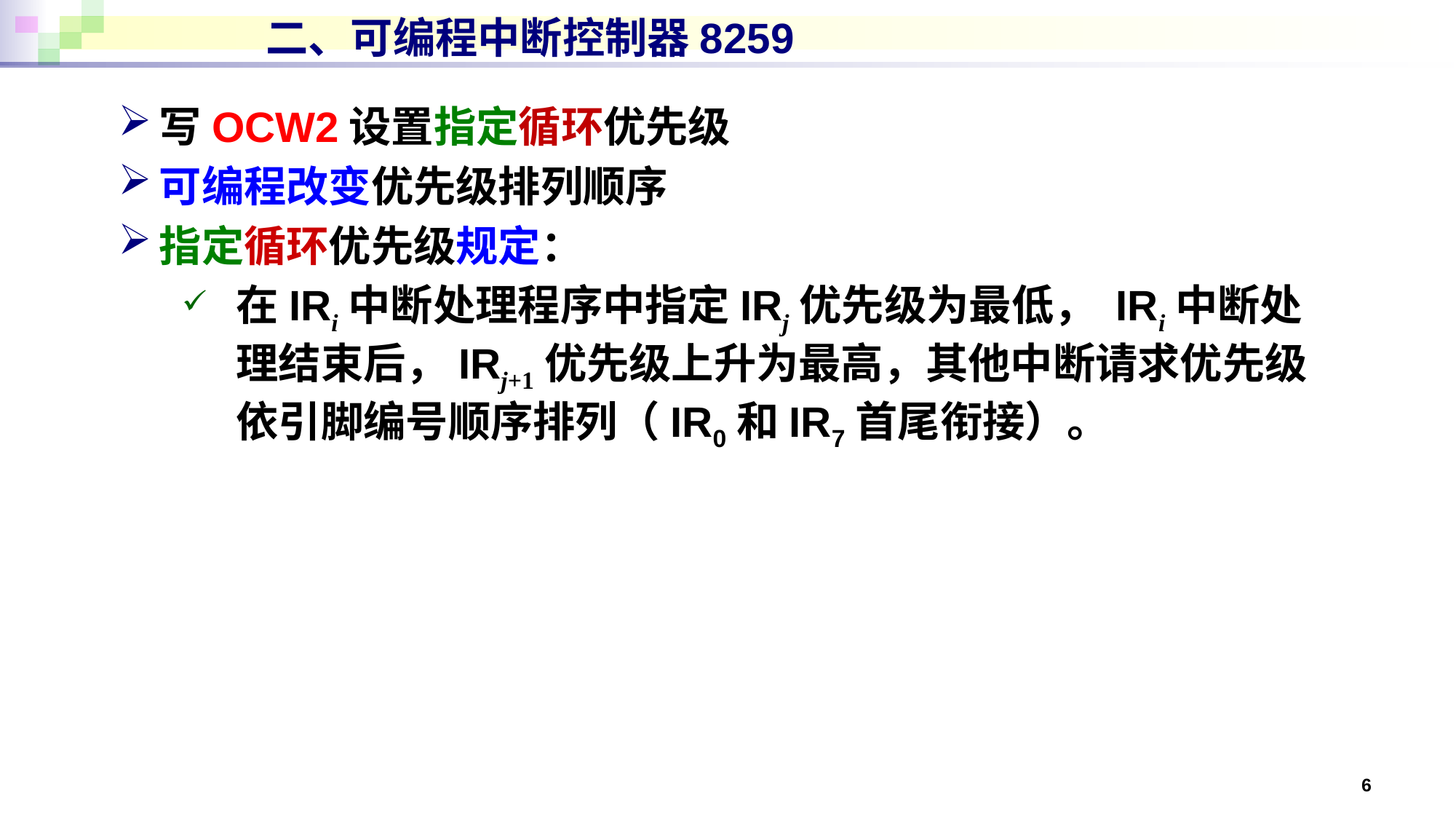

# 二、可编程中断控制器8259
写OCW2设置指定循环优先级
可编程改变优先级排列顺序
指定循环优先级规定：
在IRi中断处理程序中指定IRj优先级为最低， IRi中断处理结束后，IRj+1优先级上升为最高，其他中断请求优先级依引脚编号顺序排列（IR0和IR7首尾衔接）。
6